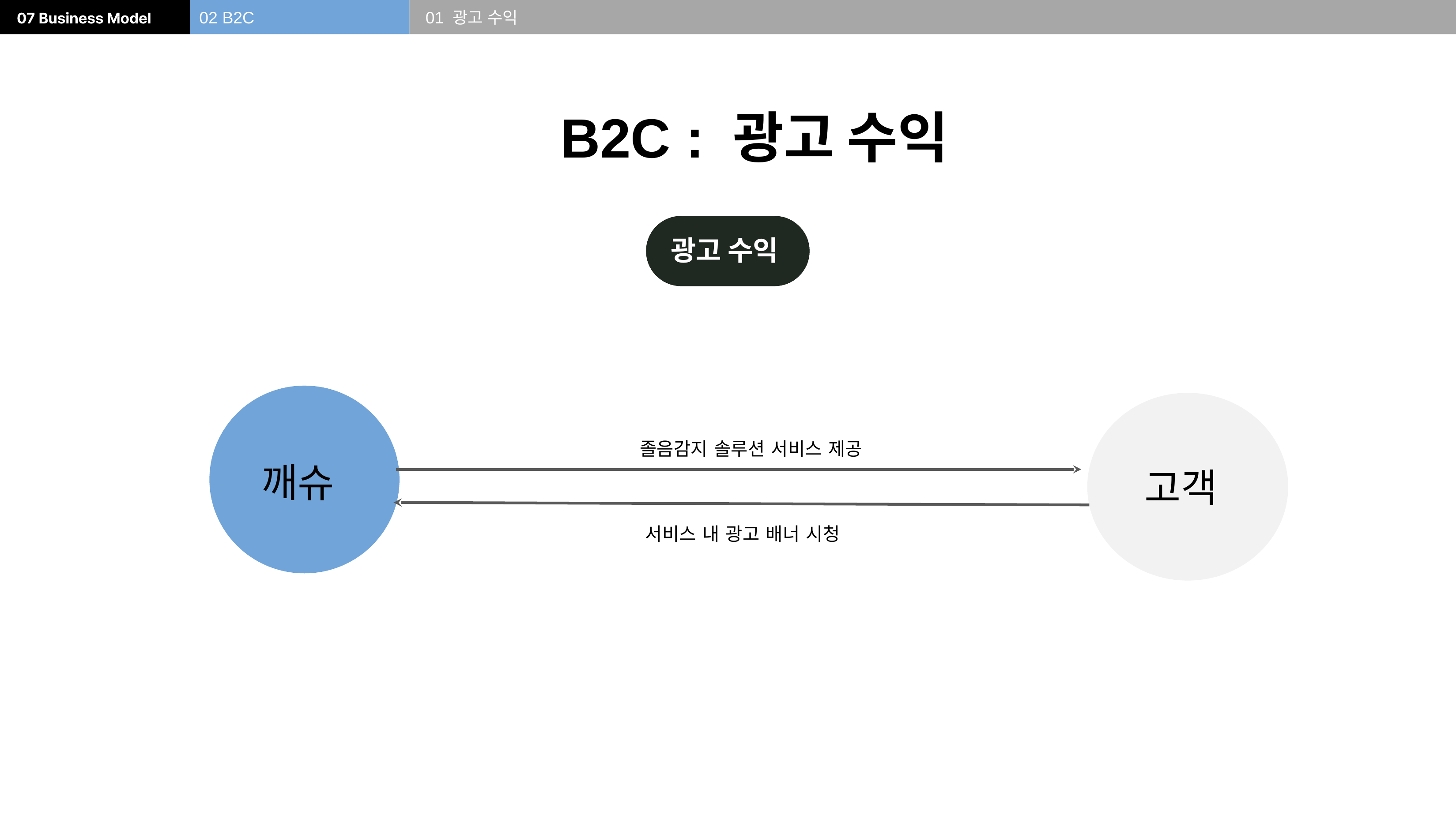

02 B2C
01 광고 수익

B2C : 광고 수익

광고 수익
광고 수익

졸음감지 솔루션 서비스 제공
깨슈
고객
서비스 내 광고 배너 시청